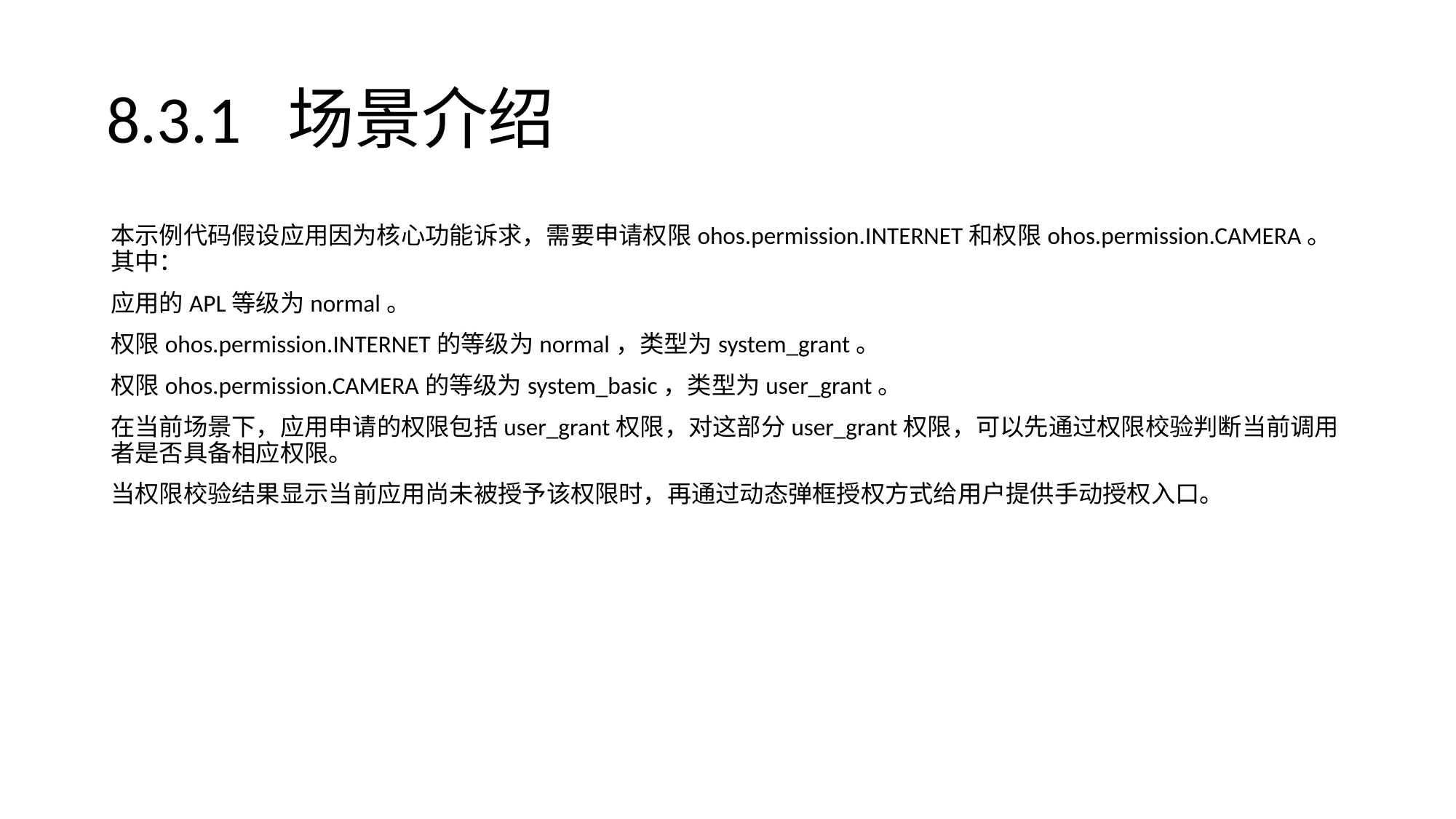

# 8.3.1  场景介绍
本示例代码假设应用因为核心功能诉求，需要申请权限ohos.permission.INTERNET和权限ohos.permission.CAMERA。其中：
应用的APL等级为normal。
权限ohos.permission.INTERNET的等级为normal，类型为system_grant。
权限ohos.permission.CAMERA的等级为system_basic，类型为user_grant。
在当前场景下，应用申请的权限包括user_grant权限，对这部分user_grant权限，可以先通过权限校验判断当前调用者是否具备相应权限。
当权限校验结果显示当前应用尚未被授予该权限时，再通过动态弹框授权方式给用户提供手动授权入口。